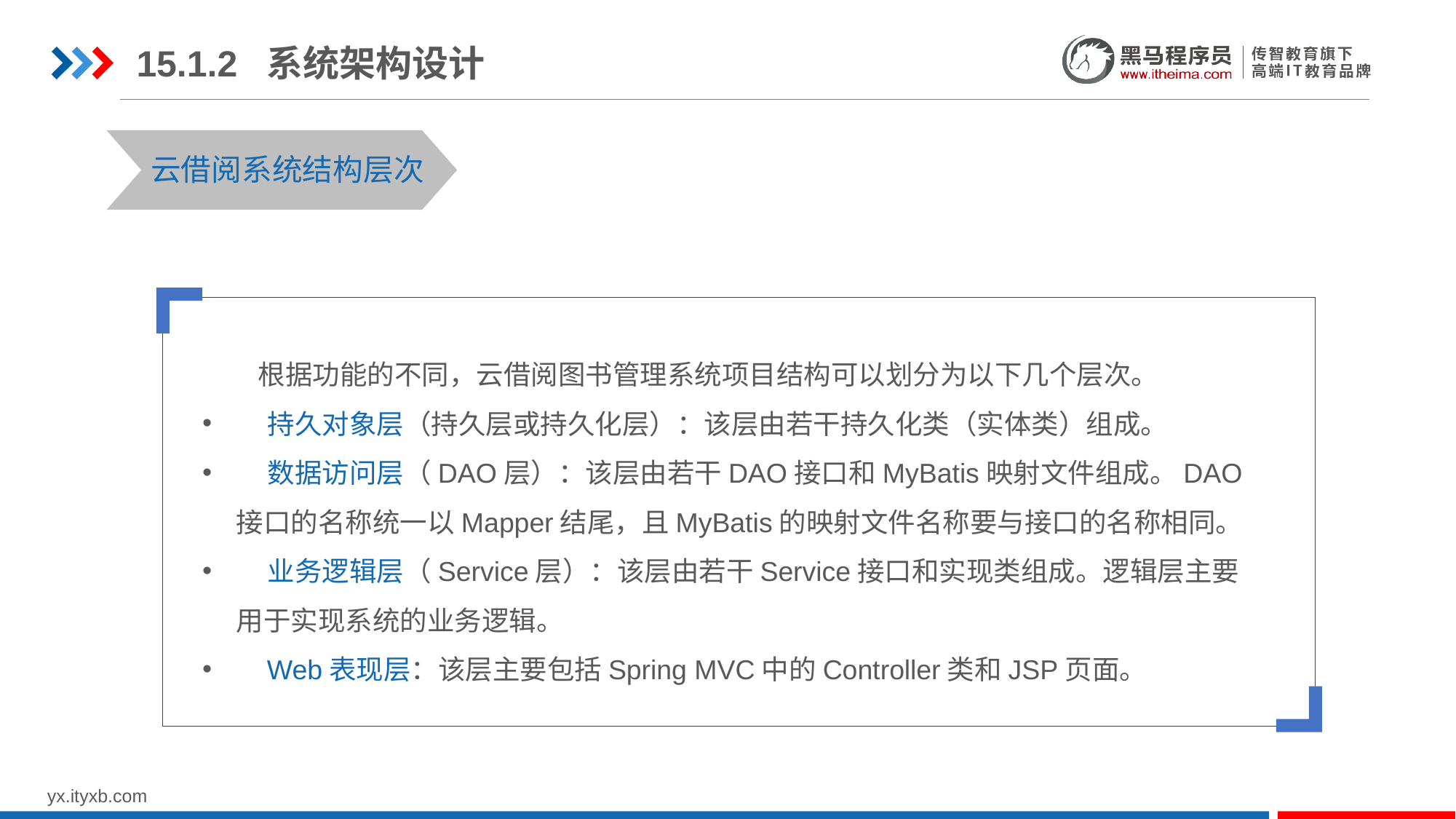

15.1.2  系统架构设计

云借阅系统结构层次

        根据功能的不同，云借阅图书管理系统项目结构可以划分为以下几个层次。
    持久对象层（持久层或持久化层）：该层由若干持久化类（实体类）组成。
    数据访问层（DAO层）：该层由若干DAO接口和MyBatis映射文件组成。DAO接口的名称统一以Mapper结尾，且MyBatis的映射文件名称要与接口的名称相同。
    业务逻辑层（Service层）：该层由若干Service接口和实现类组成。逻辑层主要用于实现系统的业务逻辑。
    Web表现层：该层主要包括Spring MVC中的Controller类和JSP页面。